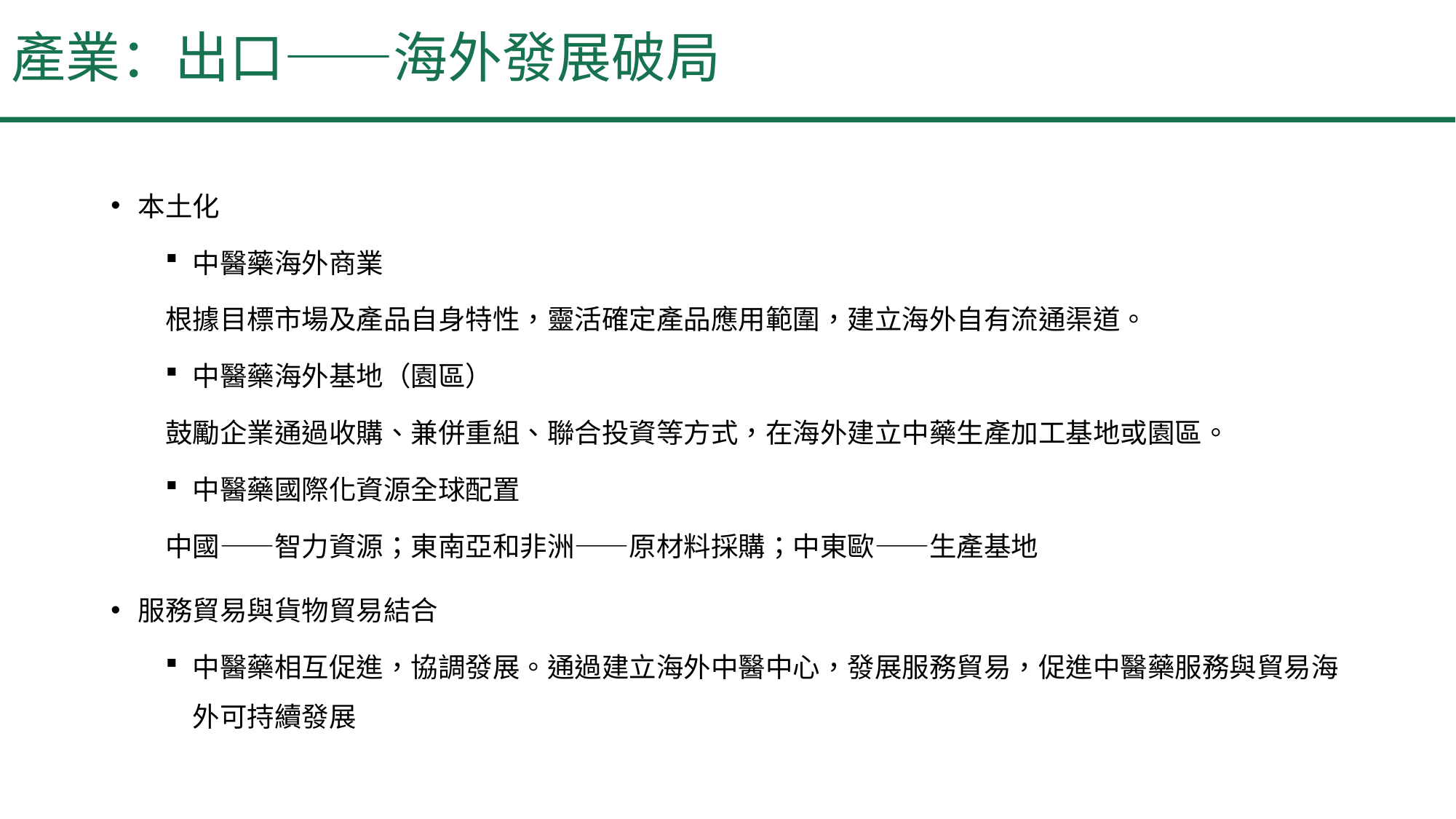

# 產業：出口——海外發展破局
本土化
中醫藥海外商業
根據目標市場及產品自身特性，靈活確定產品應用範圍，建立海外自有流通渠道。
中醫藥海外基地（園區）
鼓勵企業通過收購、兼併重組、聯合投資等方式，在海外建立中藥生產加工基地或園區。
中醫藥國際化資源全球配置
中國——智力資源；東南亞和非洲——原材料採購；中東歐——生產基地
服務貿易與貨物貿易結合
中醫藥相互促進，協調發展。通過建立海外中醫中心，發展服務貿易，促進中醫藥服務與貿易海外可持續發展